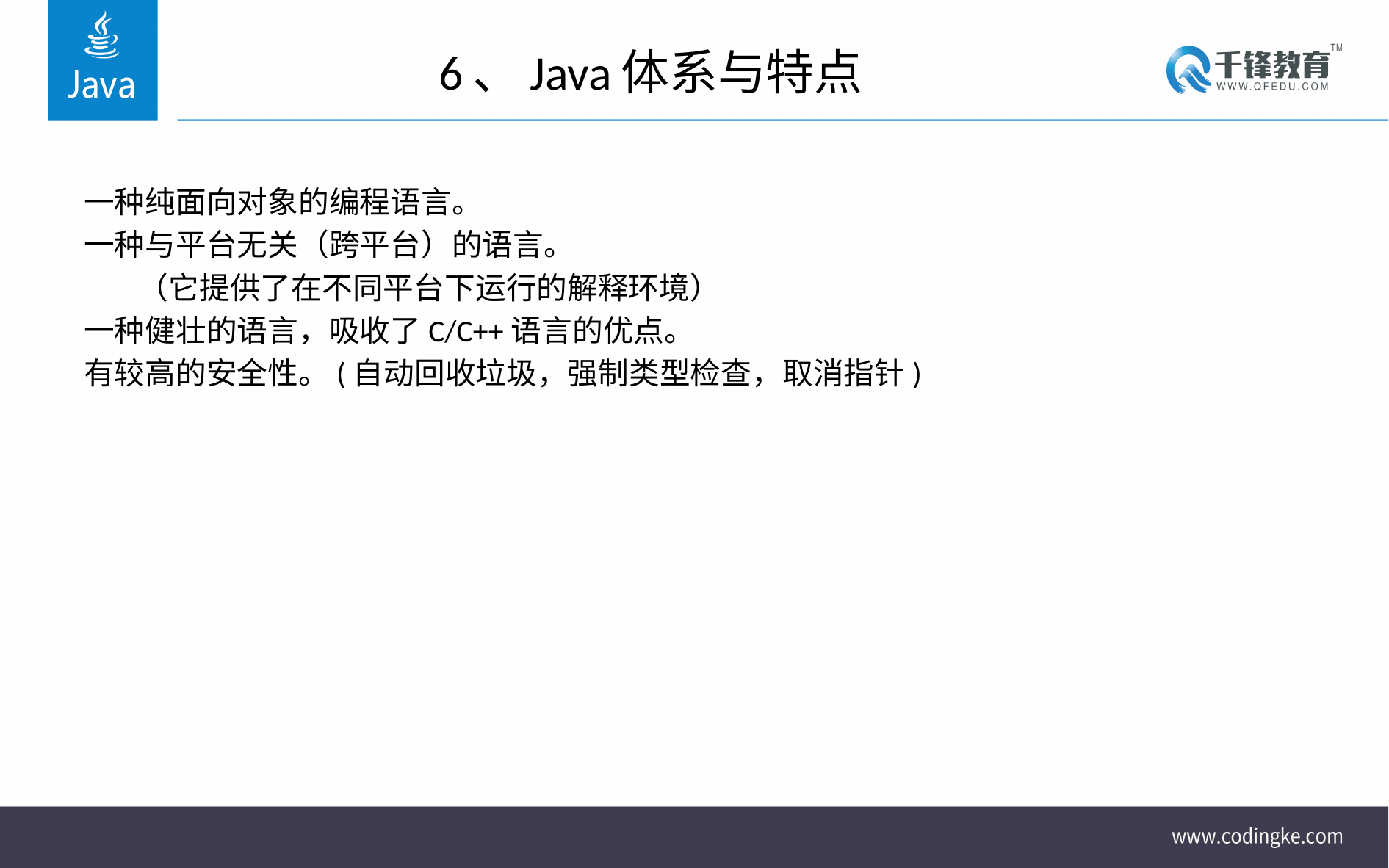

# 6、Java体系与特点
一种纯面向对象的编程语言。
一种与平台无关（跨平台）的语言。
	（它提供了在不同平台下运行的解释环境）
一种健壮的语言，吸收了C/C++语言的优点。
有较高的安全性。(自动回收垃圾，强制类型检查，取消指针)